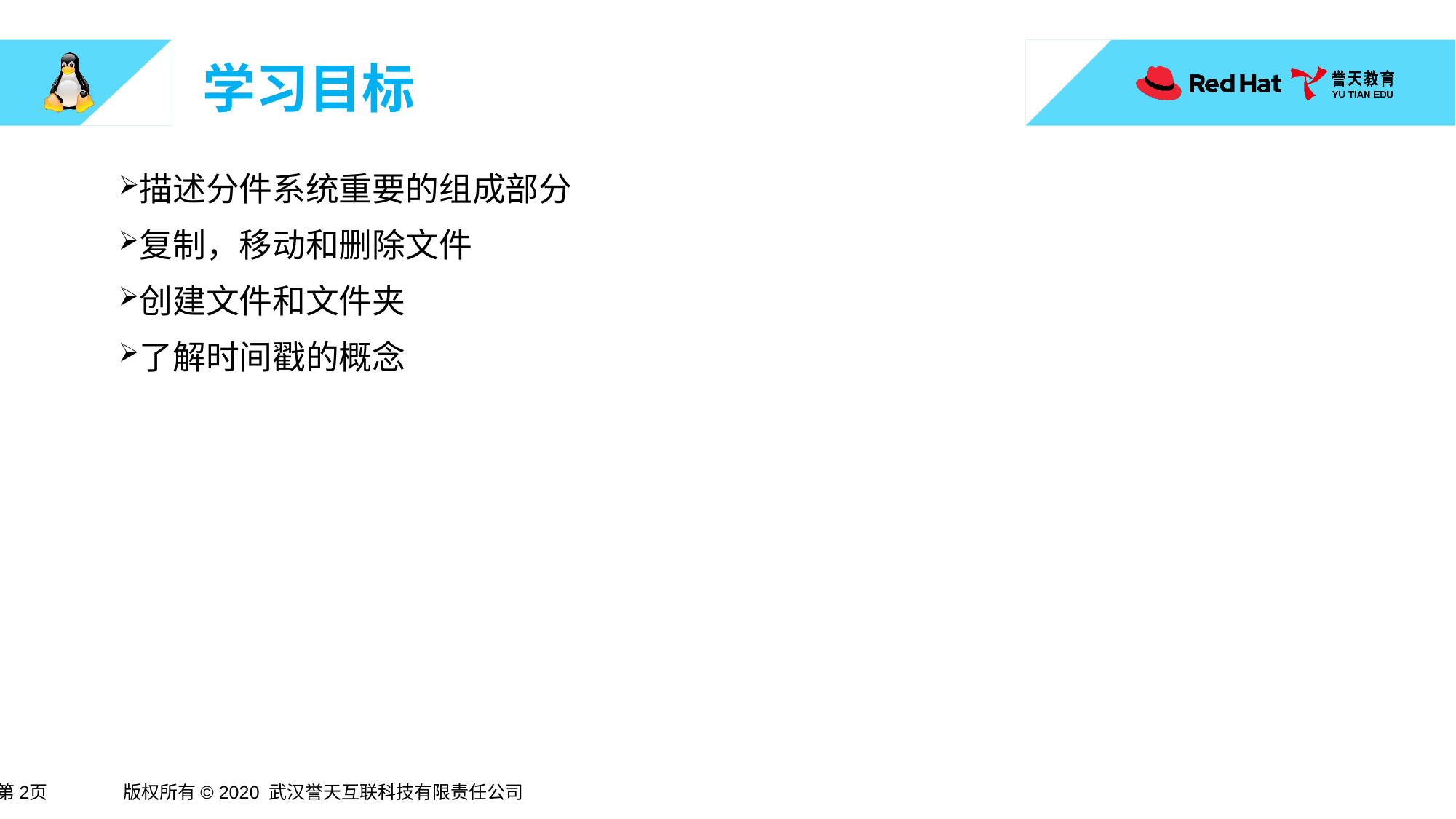

描述分件系统重要的组成部分
复制，移动和删除文件
创建文件和文件夹
了解时间戳的概念
2